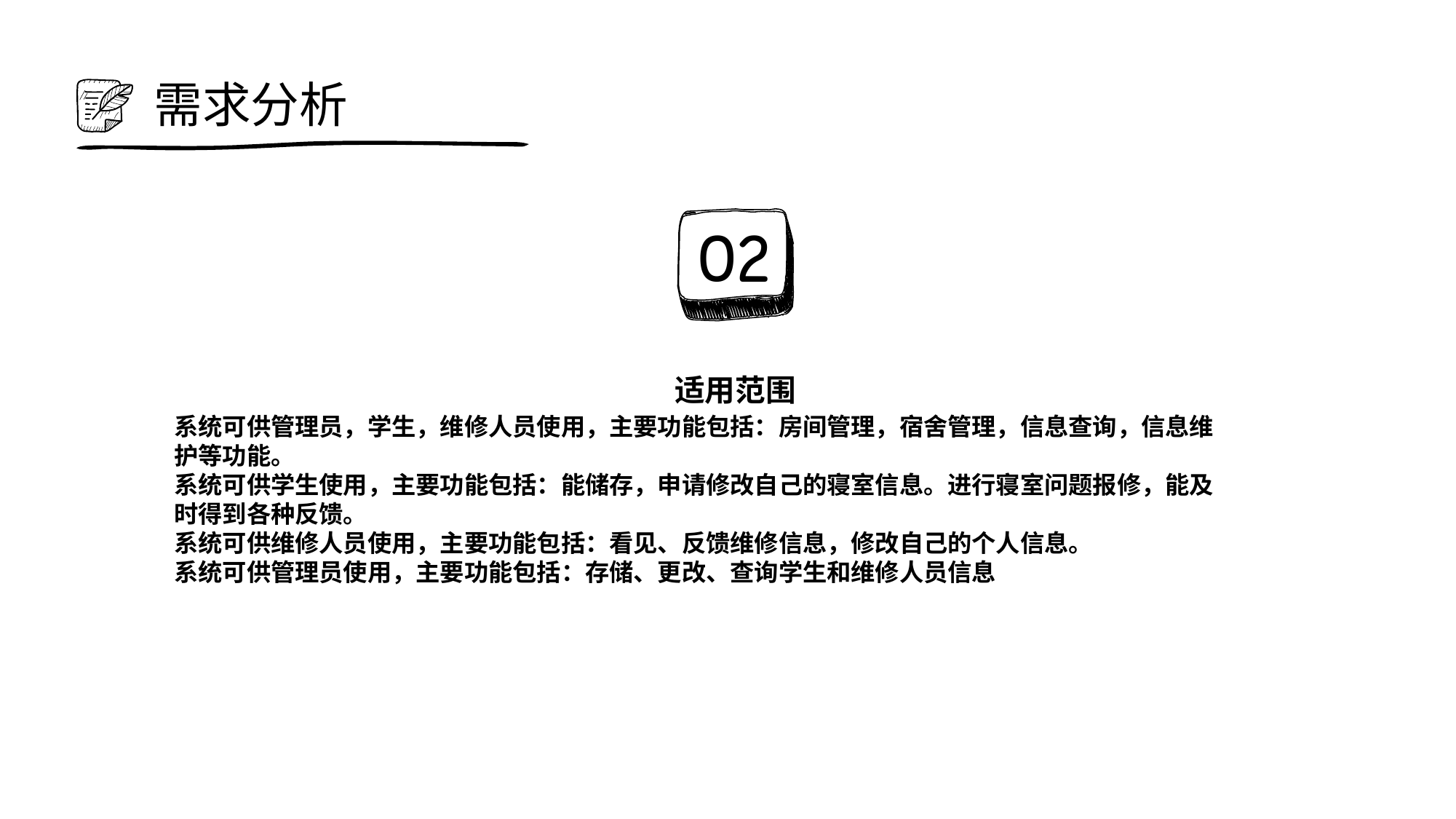

需求分析

02
适用范围
系统可供管理员，学生，维修人员使用，主要功能包括：房间管理，宿舍管理，信息查询，信息维护等功能。
系统可供学生使用，主要功能包括：能储存，申请修改自己的寝室信息。进行寝室问题报修，能及时得到各种反馈。
系统可供维修人员使用，主要功能包括：看见、反馈维修信息，修改自己的个人信息。
系统可供管理员使用，主要功能包括：存储、更改、查询学生和维修人员信息